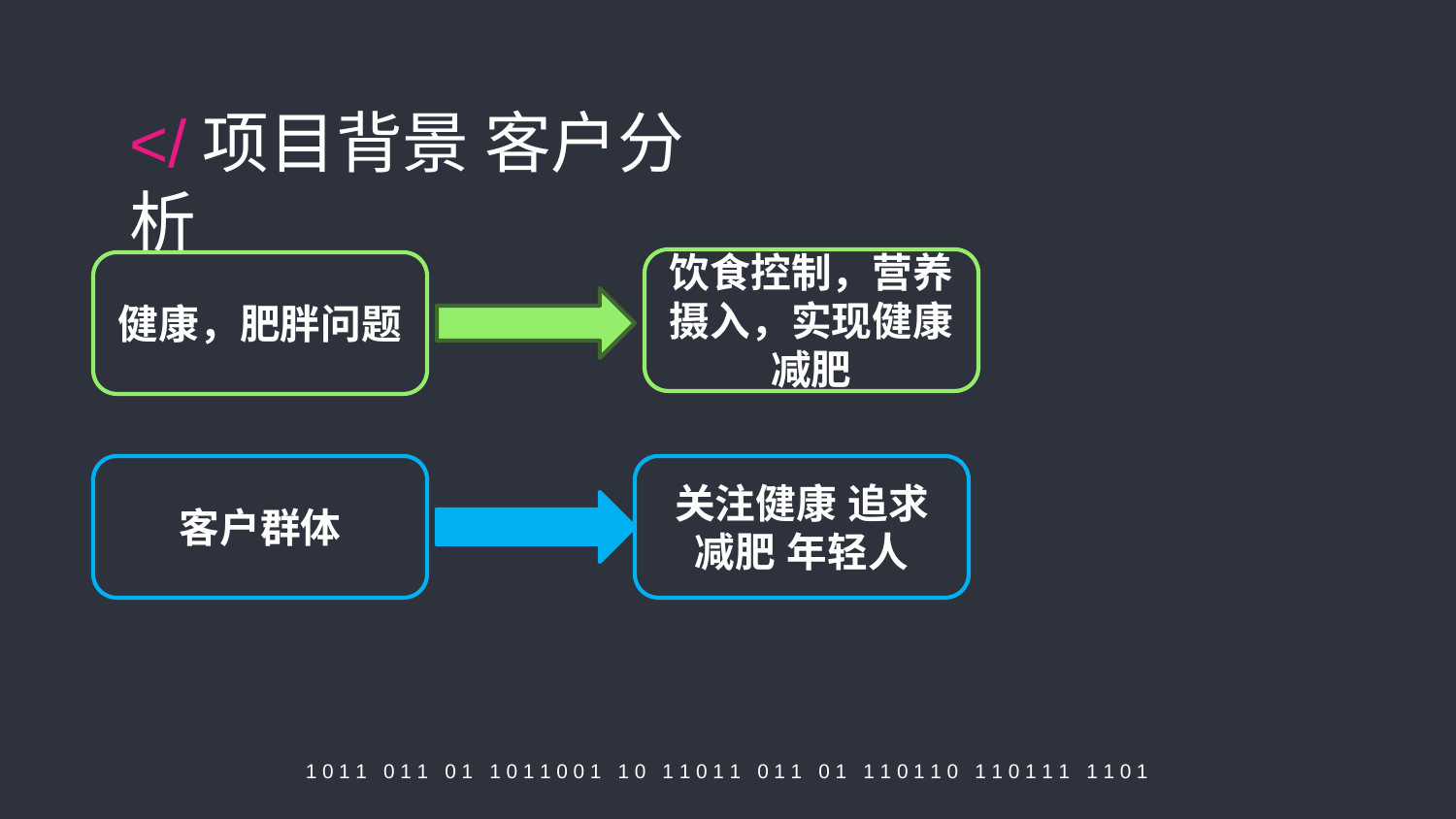

# </项目背景 客户分析
饮食控制，营养摄入，实现健康减肥
健康，肥胖问题

客户群体
关注健康 追求减肥 年轻人